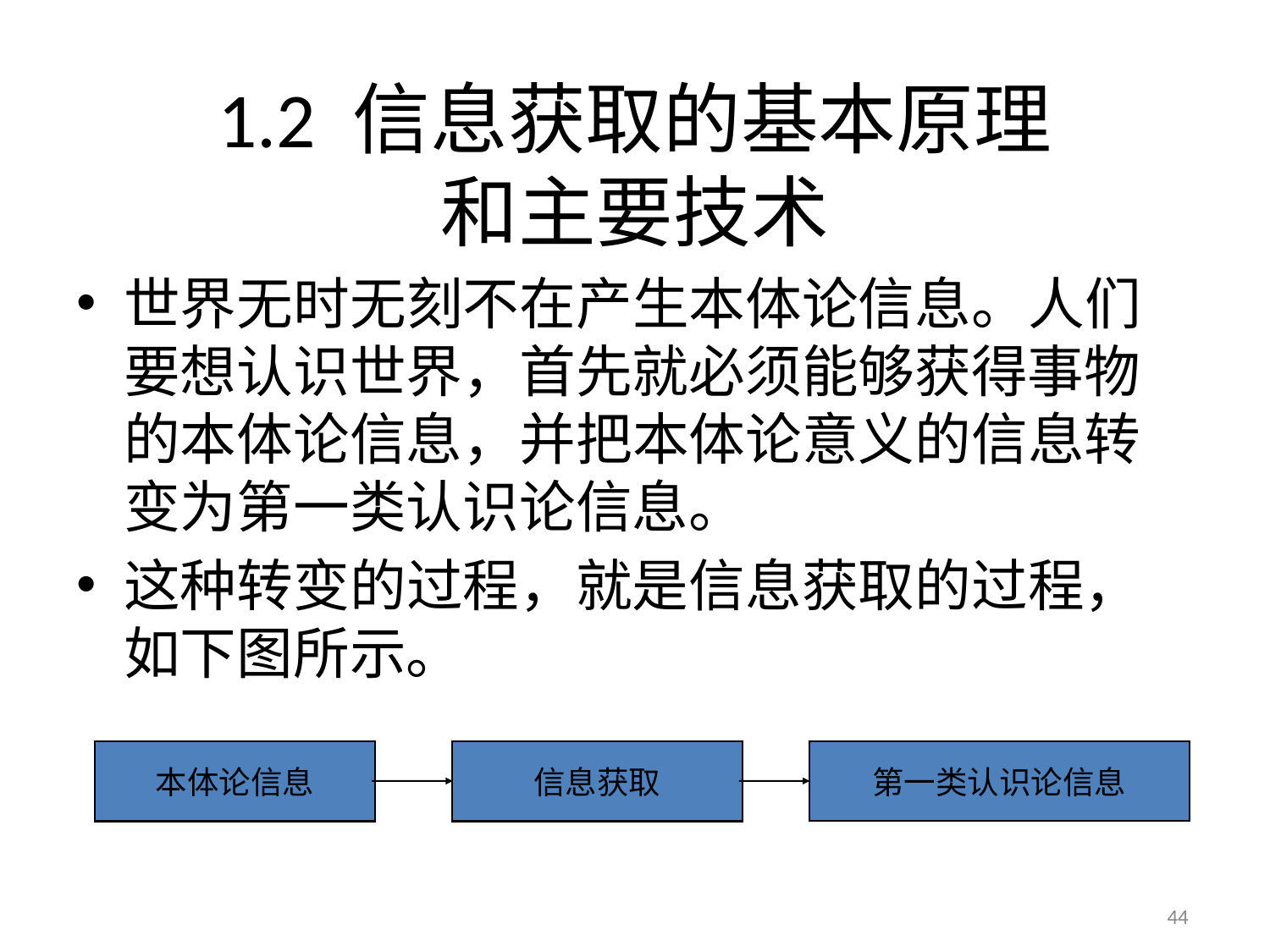

# 1.2 信息获取的基本原理 和主要技术
世界无时无刻不在产生本体论信息。人们要想认识世界，首先就必须能够获得事物的本体论信息，并把本体论意义的信息转变为第一类认识论信息。
这种转变的过程，就是信息获取的过程，如下图所示。
本体论信息
信息获取
第一类认识论信息

44